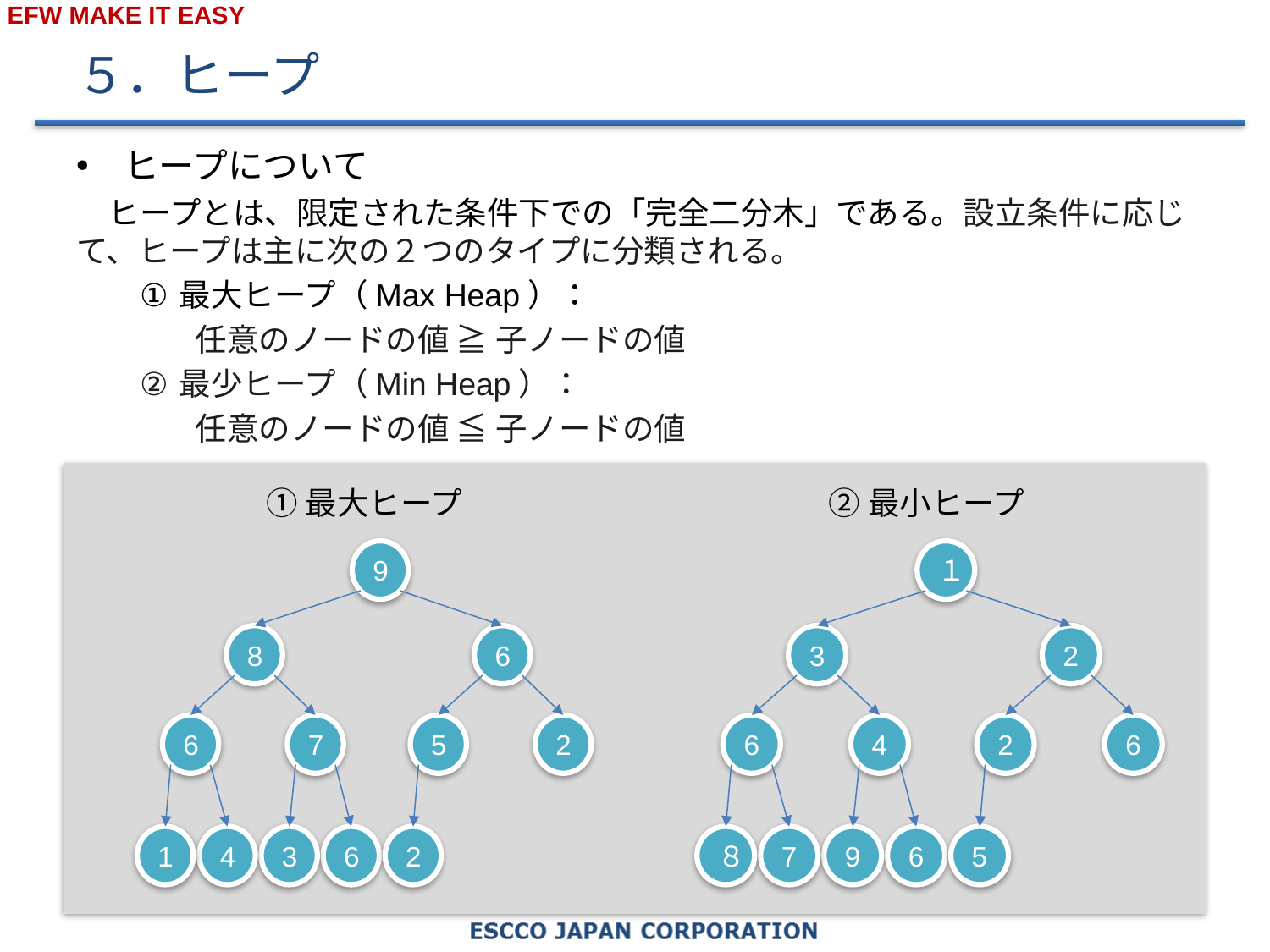

# ５．ヒープ
ヒープについて
　ヒープとは、限定された条件下での「完全二分木」である。設立条件に応じて、ヒープは主に次の２つのタイプに分類される。
最大ヒープ（Max Heap）：
任意のノードの値 ≧ 子ノードの値
最少ヒープ（Min Heap）：
任意のノードの値 ≦ 子ノードの値

①最大ヒープ
②最小ヒープ
9
8
6
6
7
5
2
1
4
3
6
2
１
3
2
6
4
2
6
８
7
9
6
5